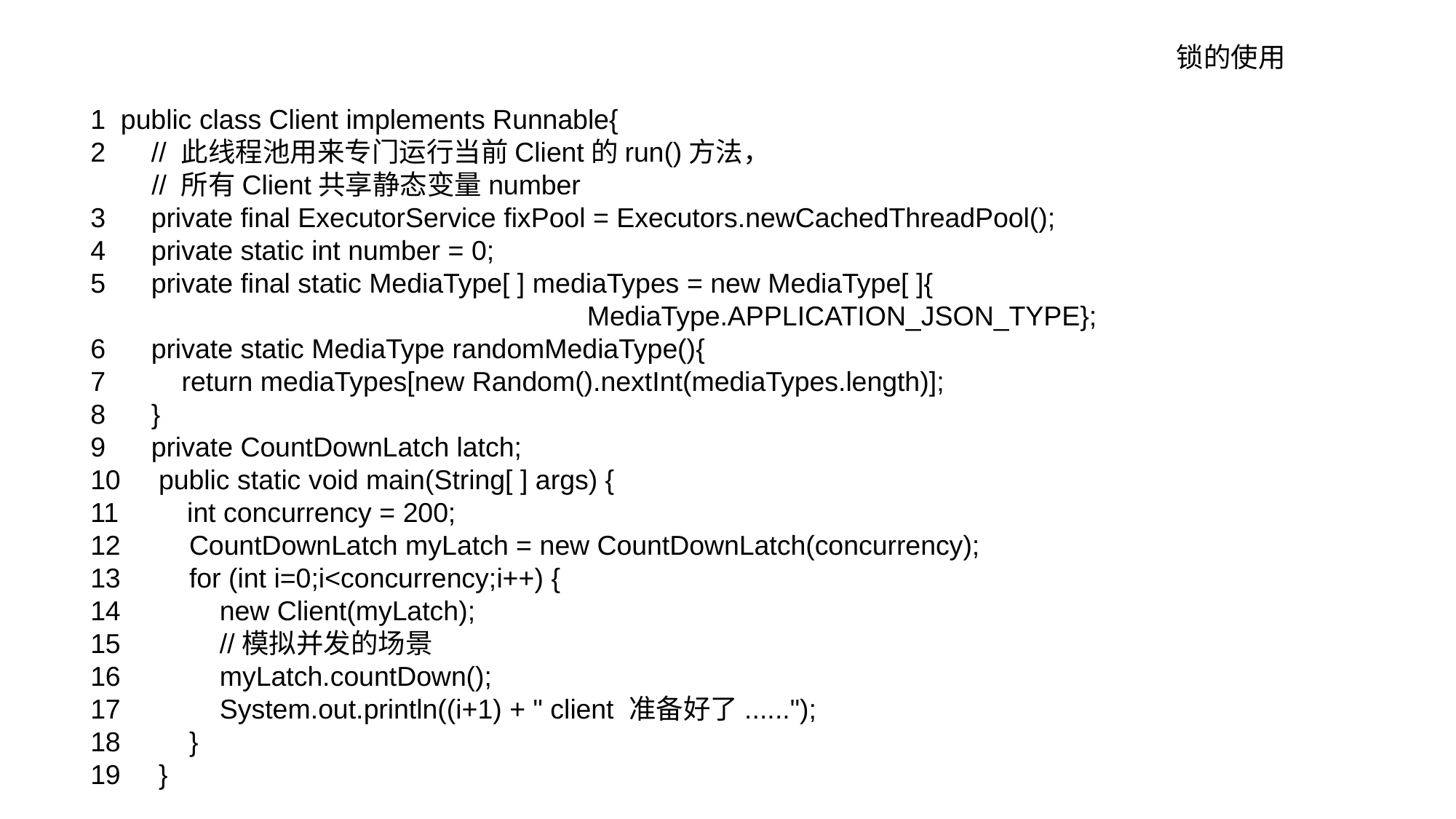

锁的使用
1  public class Client implements Runnable{
2      // 此线程池用来专门运行当前Client的run()方法，
        // 所有Client共享静态变量number
3      private final ExecutorService fixPool = Executors.newCachedThreadPool();
4      private static int number = 0;
5      private final static MediaType[ ] mediaTypes = new MediaType[ ]{
                                                                 MediaType.APPLICATION_JSON_TYPE};
6      private static MediaType randomMediaType(){
7          return mediaTypes[new Random().nextInt(mediaTypes.length)];
8      }
9      private CountDownLatch latch;
10     public static void main(String[ ] args) {
11         int concurrency = 200;
12         CountDownLatch myLatch = new CountDownLatch(concurrency);
13         for (int i=0;i<concurrency;i++) {
14             new Client(myLatch);
15             //模拟并发的场景
16             myLatch.countDown();
17             System.out.println((i+1) + " client 准备好了......");
18         }
19     }